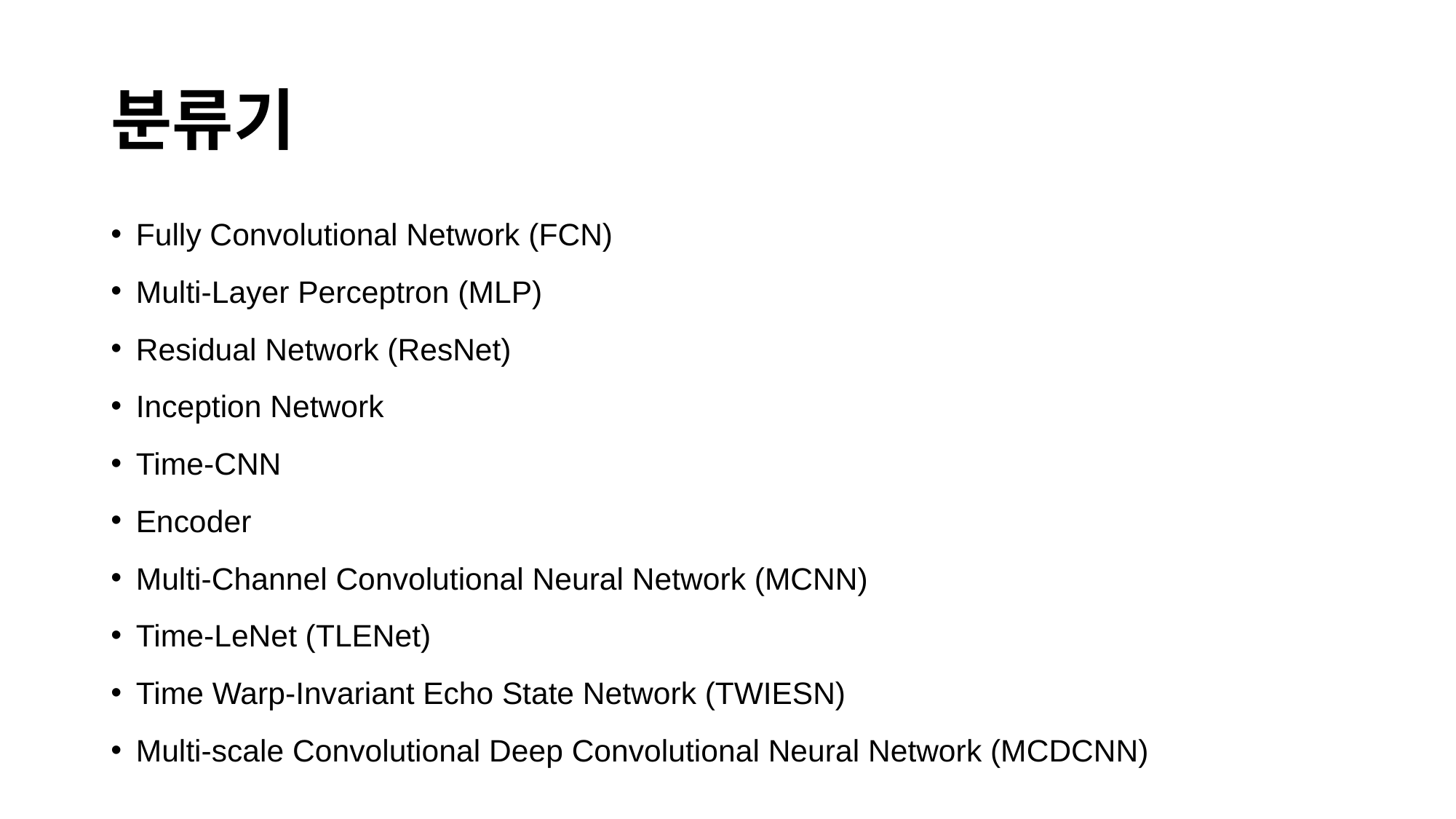

# 분류기
Fully Convolutional Network (FCN)
Multi-Layer Perceptron (MLP)
Residual Network (ResNet)
Inception Network
Time-CNN
Encoder
Multi-Channel Convolutional Neural Network (MCNN)
Time-LeNet (TLENet)
Time Warp-Invariant Echo State Network (TWIESN)
Multi-scale Convolutional Deep Convolutional Neural Network (MCDCNN)